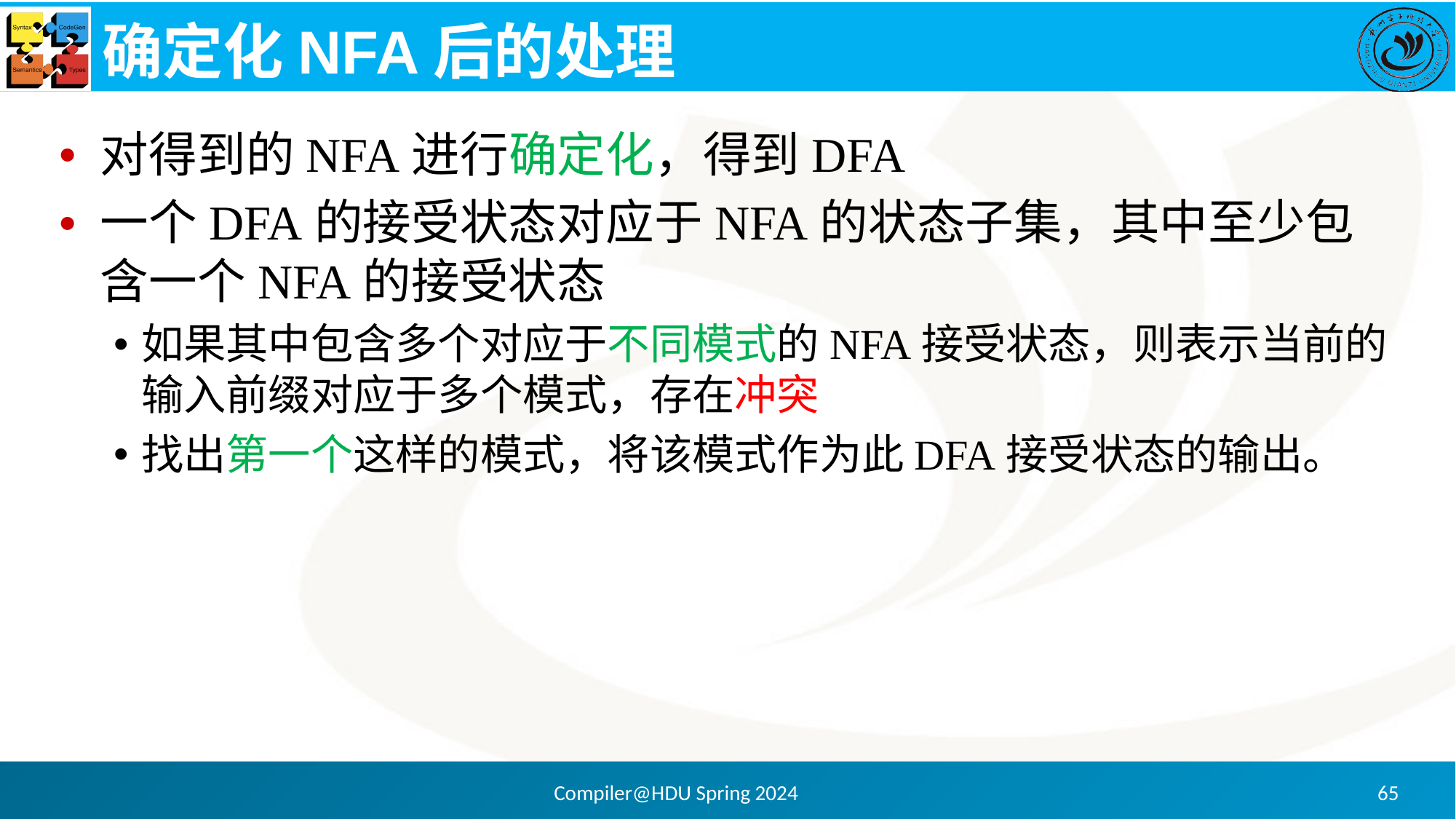

# 确定化NFA后的处理
对得到的NFA进行确定化，得到DFA
一个DFA的接受状态对应于NFA的状态子集，其中至少包含一个NFA的接受状态
如果其中包含多个对应于不同模式的NFA接受状态，则表示当前的输入前缀对应于多个模式，存在冲突
找出第一个这样的模式，将该模式作为此DFA接受状态的输出。
Compiler@HDU Spring 2024
65